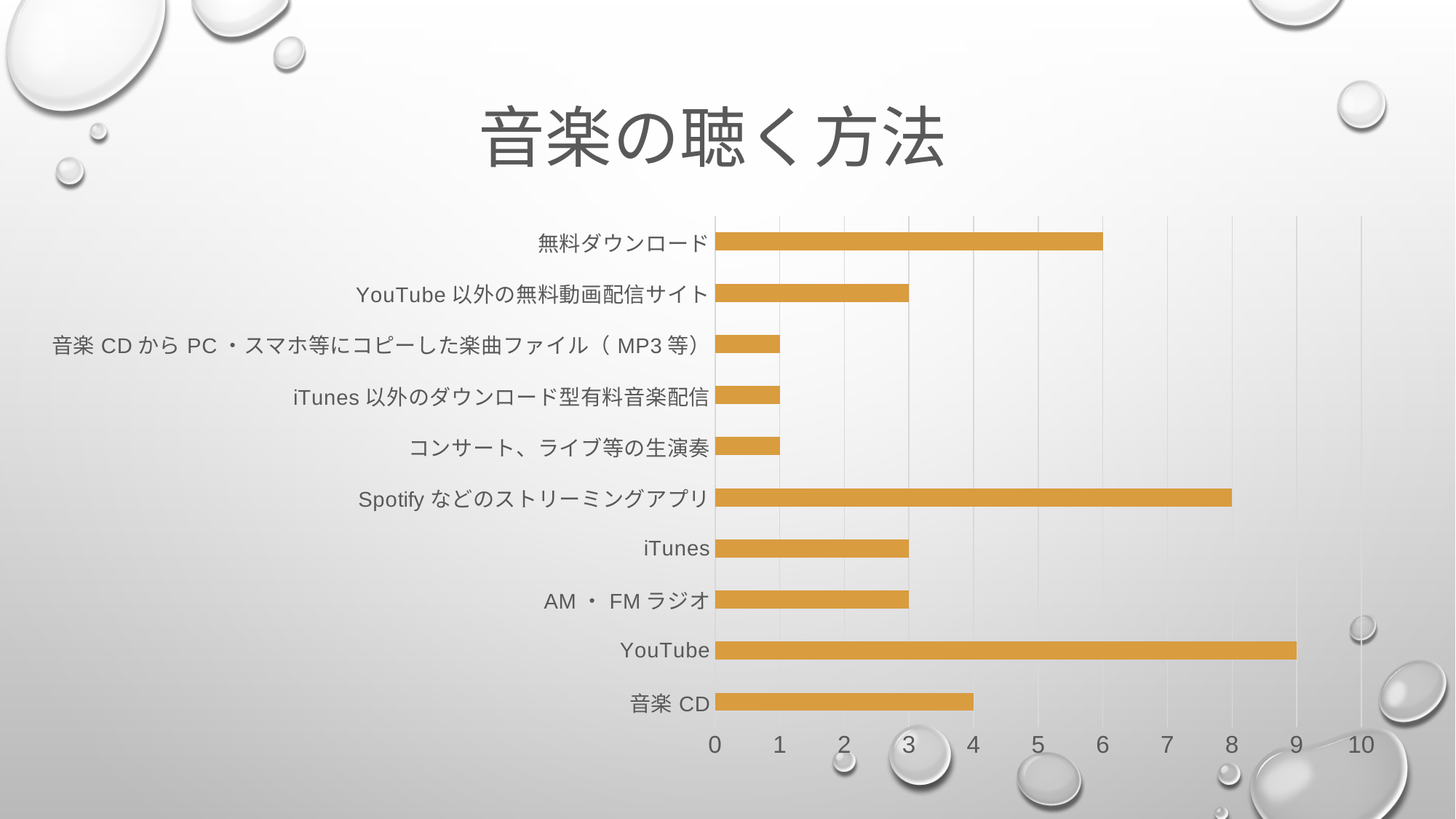

### Chart:

| Category | 音楽の聴く方法 |
|---|---|
| 音楽CD | 4.0 |
| YouTube | 9.0 |
| AM・FMラジオ | 3.0 |
| iTunes | 3.0 |
| Spotifyなどのストリーミングアプリ | 8.0 |
| コンサート、ライブ等の生演奏 | 1.0 |
| iTunes以外のダウンロード型有料音楽配信 | 1.0 |
| 音楽CDからPC・スマホ等にコピーした楽曲ファイル（MP3等） | 1.0 |
| YouTube以外の無料動画配信サイト | 3.0 |
| 無料ダウンロード | 6.0 |